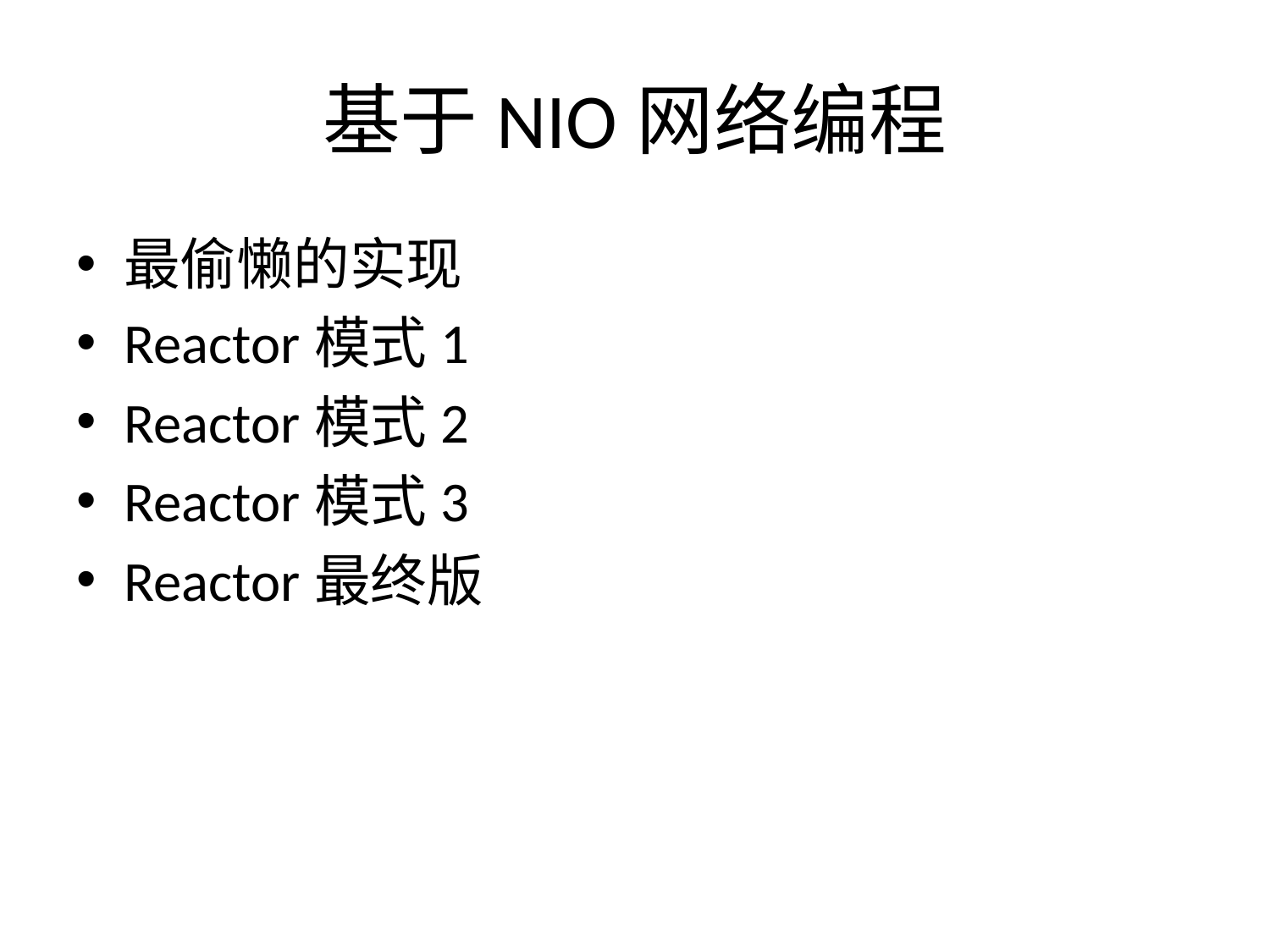

# 基于NIO网络编程
最偷懒的实现
Reactor模式1
Reactor模式2
Reactor模式3
Reactor最终版